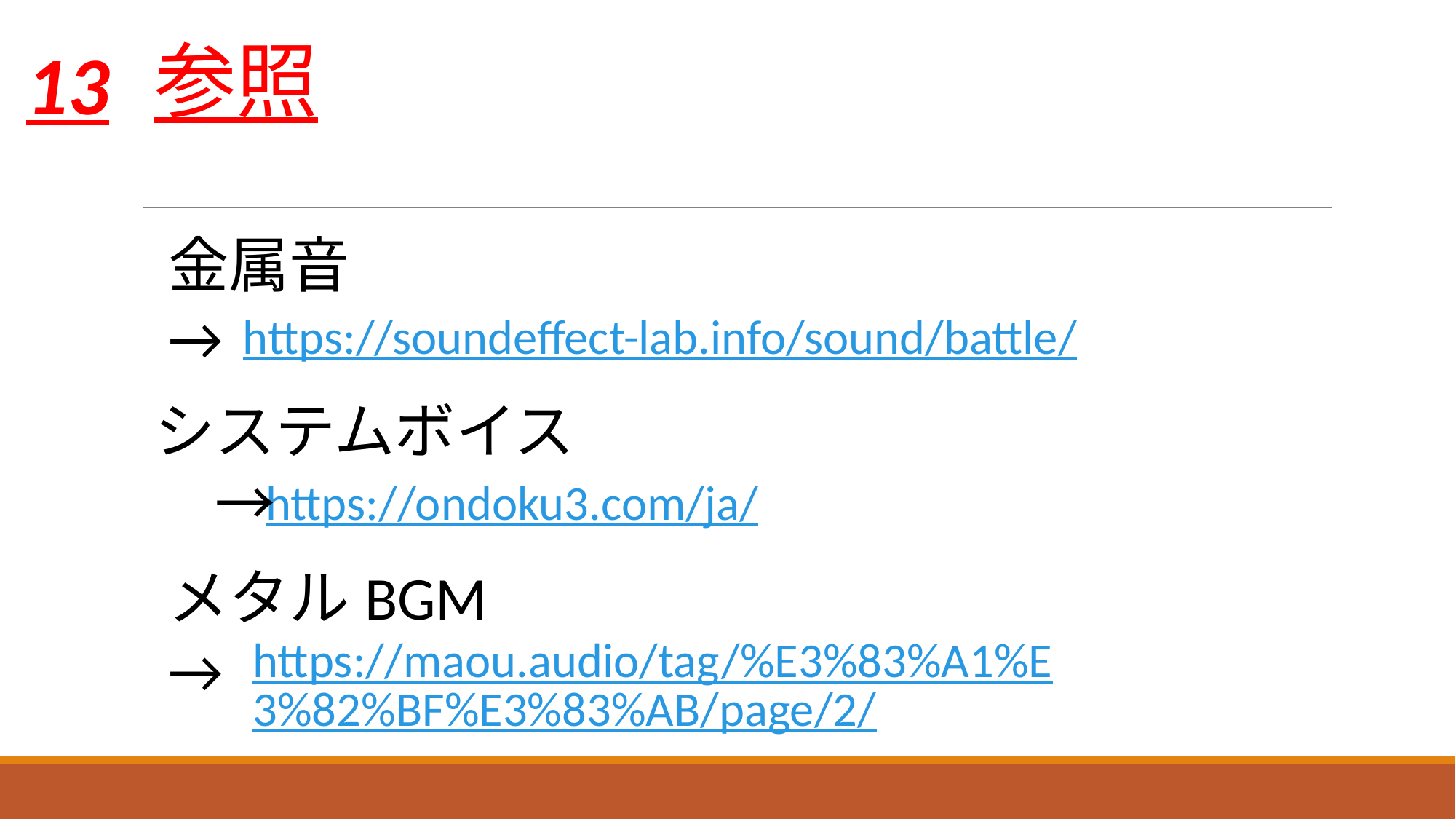

参照
金属音
→
https://soundeffect-lab.info/sound/battle/
システムボイス
　→
https://ondoku3.com/ja/
メタルBGM
→
https://maou.audio/tag/%E3%83%A1%E3%82%BF%E3%83%AB/page/2/